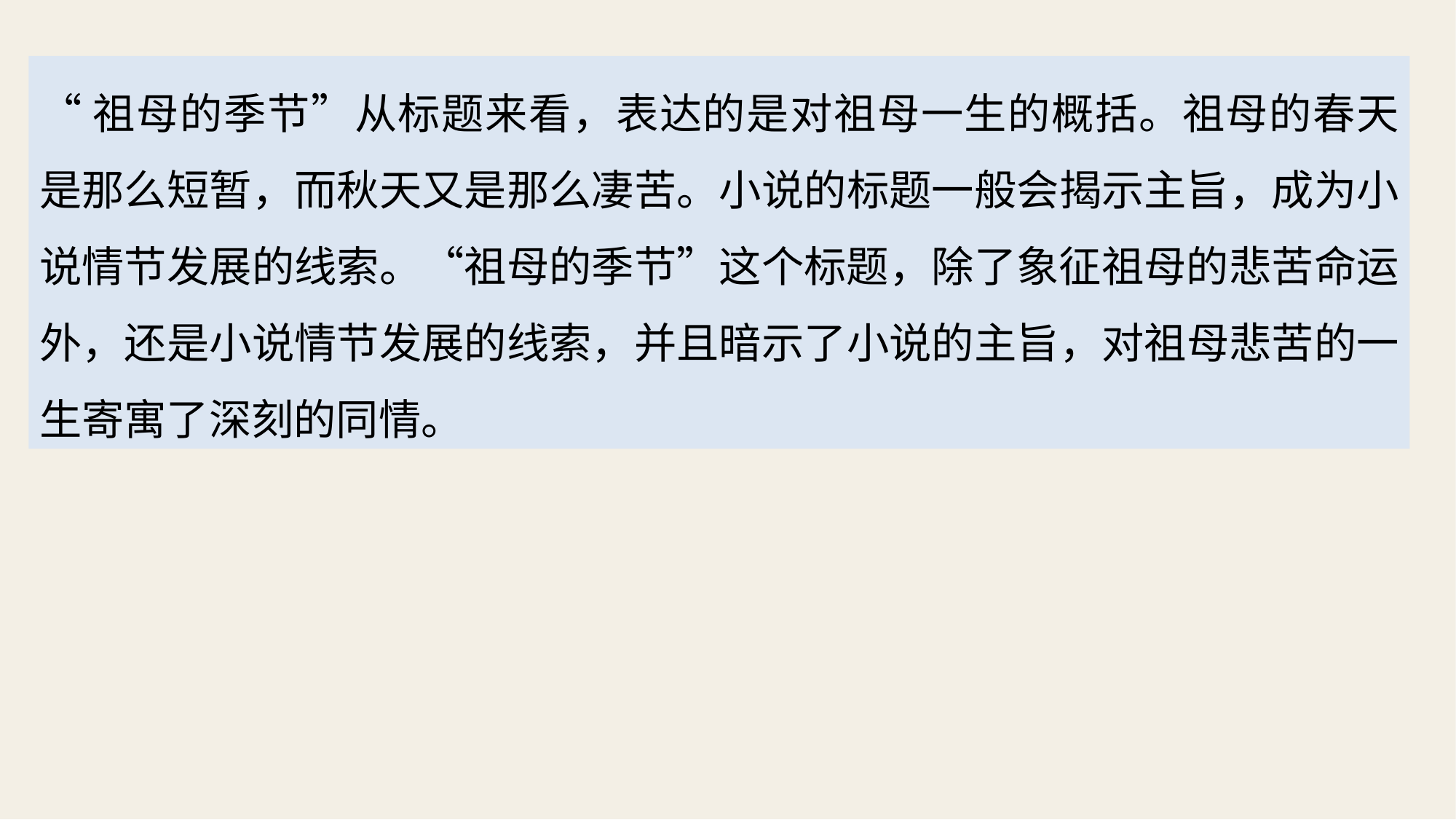

“祖母的季节”从标题来看，表达的是对祖母一生的概括。祖母的春天是那么短暂，而秋天又是那么凄苦。小说的标题一般会揭示主旨，成为小说情节发展的线索。“祖母的季节”这个标题，除了象征祖母的悲苦命运外，还是小说情节发展的线索，并且暗示了小说的主旨，对祖母悲苦的一生寄寓了深刻的同情。